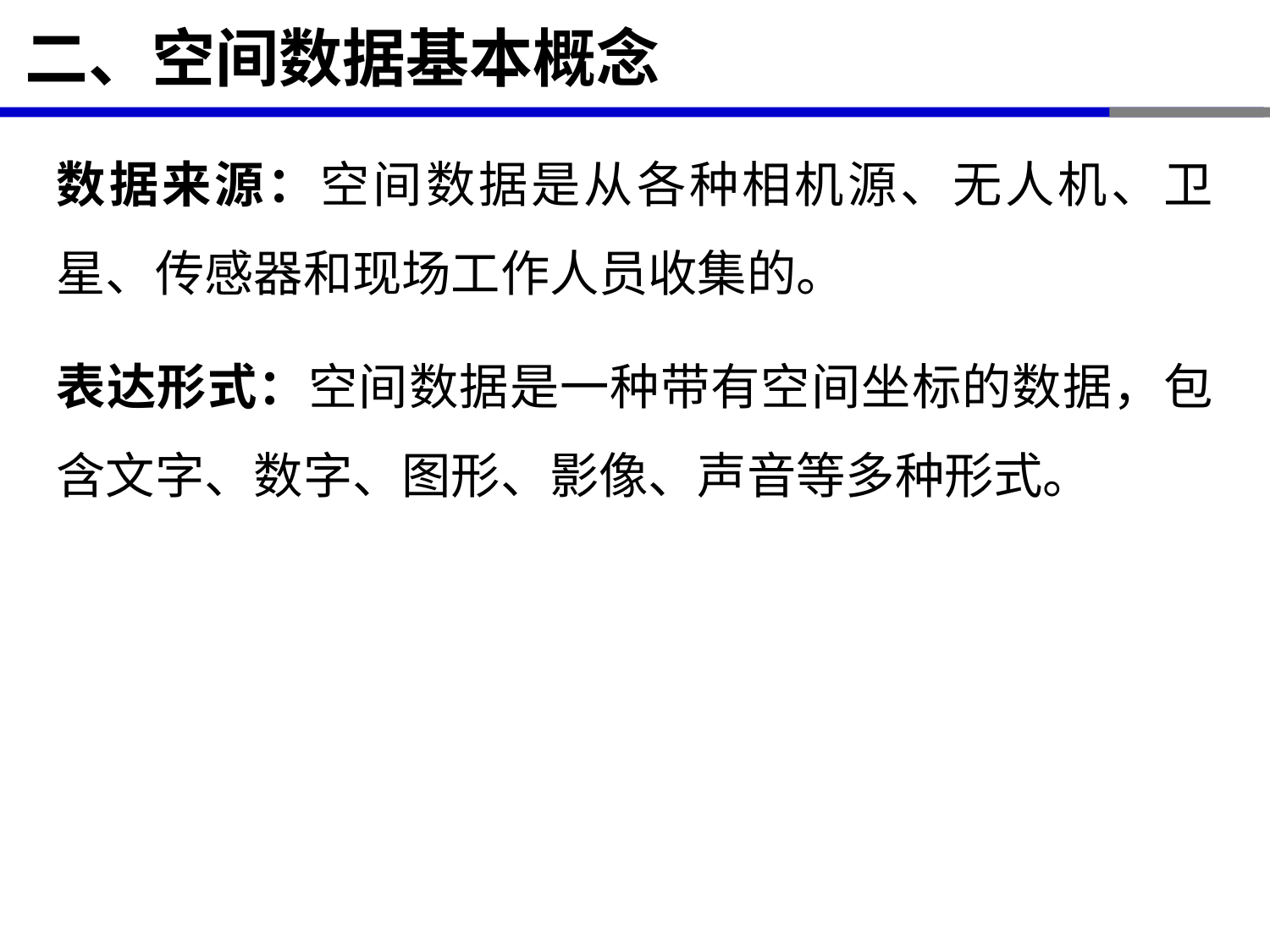

# 二、空间数据基本概念
数据来源：空间数据是从各种相机源、无人机、卫星、传感器和现场工作人员收集的。
表达形式：空间数据是一种带有空间坐标的数据，包含文字、数字、图形、影像、声音等多种形式。